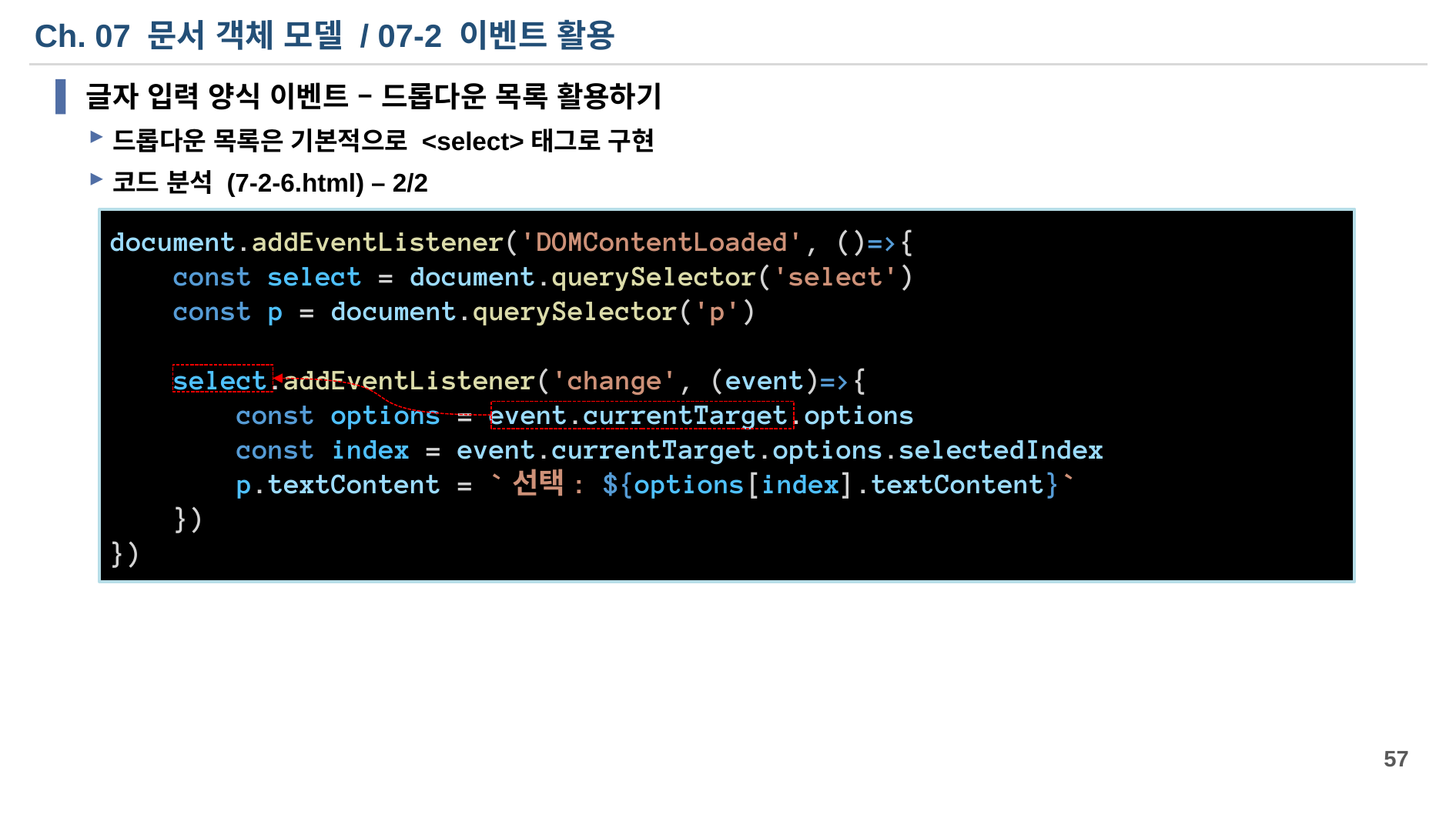

# Ch. 07 문서 객체 모델 / 07-2 이벤트 활용
글자 입력 양식 이벤트 – 드롭다운 목록 활용하기
드롭다운 목록은 기본적으로 <select>태그로 구현
코드 분석 (7-2-6.html) – 2/2
document.addEventListener('DOMContentLoaded', ()=>{
    const select = document.querySelector('select')
    const p = document.querySelector('p')
    select.addEventListener('change', (event)=>{
        const options = event.currentTarget.options
        const index = event.currentTarget.options.selectedIndex
        p.textContent = `선택: ${options[index].textContent}`
    })
})

57